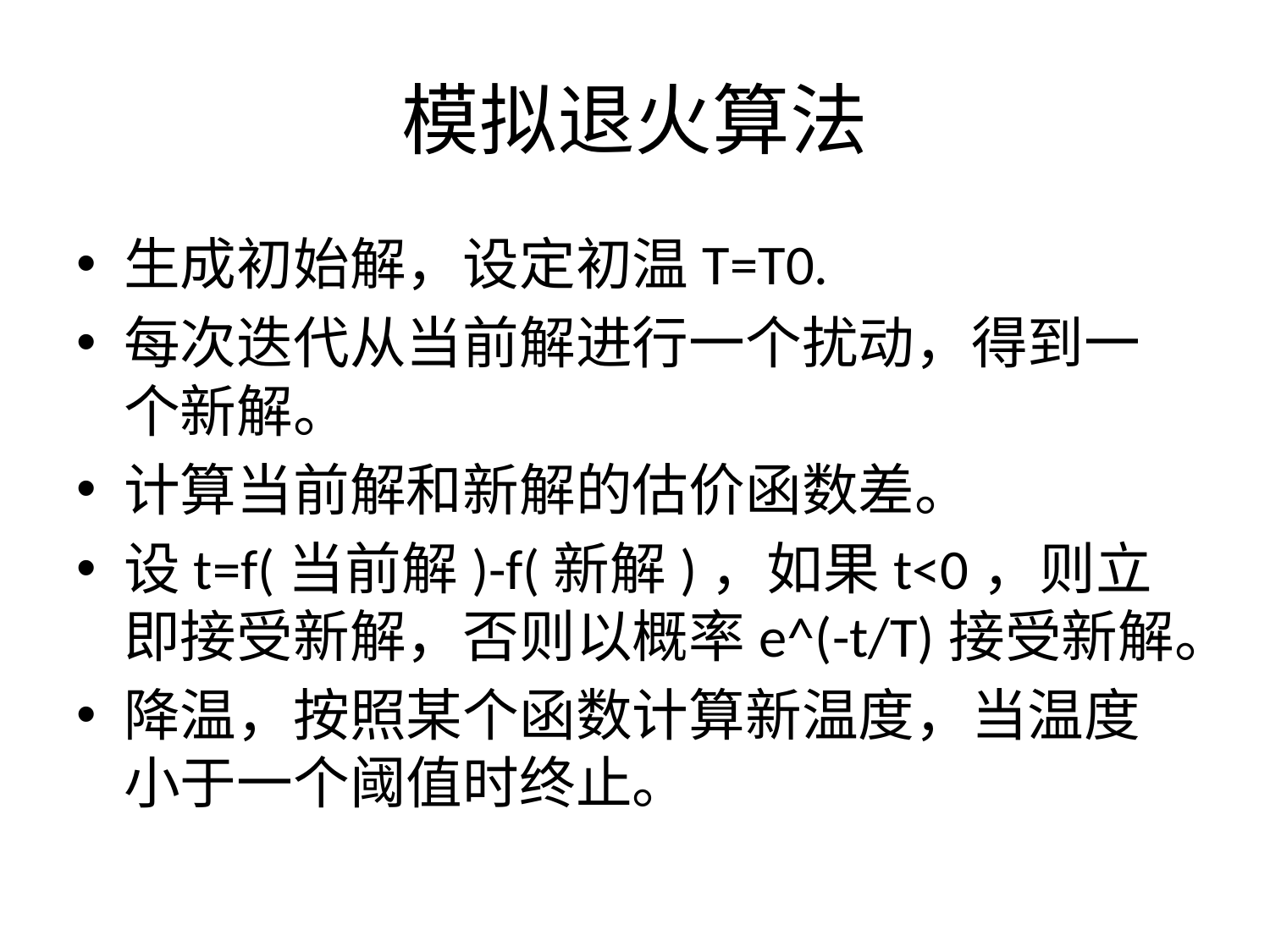

# 模拟退火算法
生成初始解，设定初温T=T0.
每次迭代从当前解进行一个扰动，得到一个新解。
计算当前解和新解的估价函数差。
设t=f(当前解)-f(新解)，如果t<0，则立即接受新解，否则以概率e^(-t/T)接受新解。
降温，按照某个函数计算新温度，当温度小于一个阈值时终止。